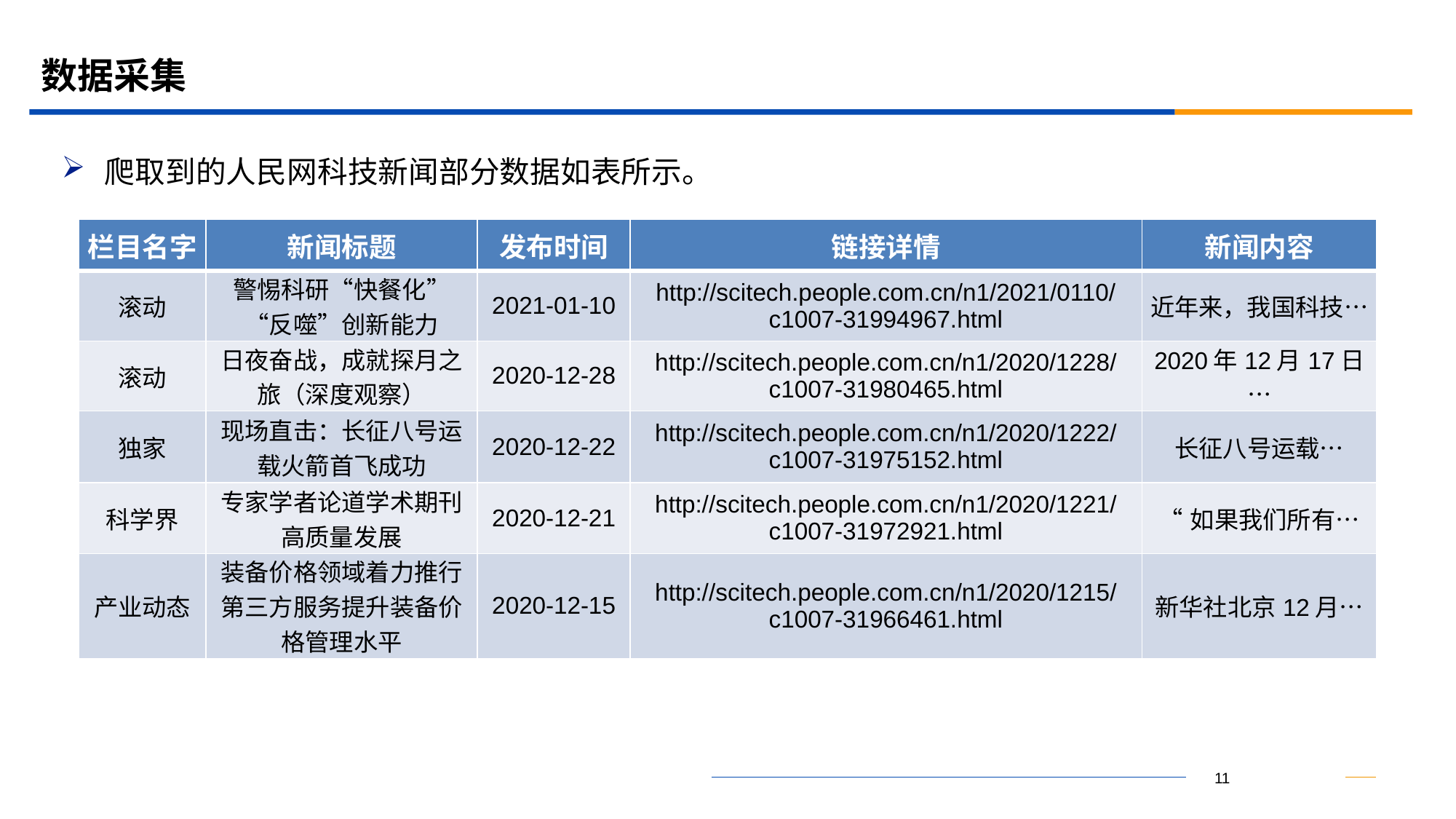

# 数据采集
爬取到的人民网科技新闻部分数据如表所示。
| 栏目名字 | 新闻标题 | 发布时间 | 链接详情 | 新闻内容 |
| --- | --- | --- | --- | --- |
| 滚动 | 警惕科研“快餐化”“反噬”创新能力 | 2021-01-10 | http://scitech.people.com.cn/n1/2021/0110/c1007-31994967.html | 近年来，我国科技… |
| 滚动 | 日夜奋战，成就探月之旅（深度观察） | 2020-12-28 | http://scitech.people.com.cn/n1/2020/1228/c1007-31980465.html | 2020年12月17日… |
| 独家 | 现场直击：长征八号运载火箭首飞成功 | 2020-12-22 | http://scitech.people.com.cn/n1/2020/1222/c1007-31975152.html | 长征八号运载… |
| 科学界 | 专家学者论道学术期刊高质量发展 | 2020-12-21 | http://scitech.people.com.cn/n1/2020/1221/c1007-31972921.html | “如果我们所有… |
| 产业动态 | 装备价格领域着力推行第三方服务提升装备价格管理水平 | 2020-12-15 | http://scitech.people.com.cn/n1/2020/1215/c1007-31966461.html | 新华社北京12月… |